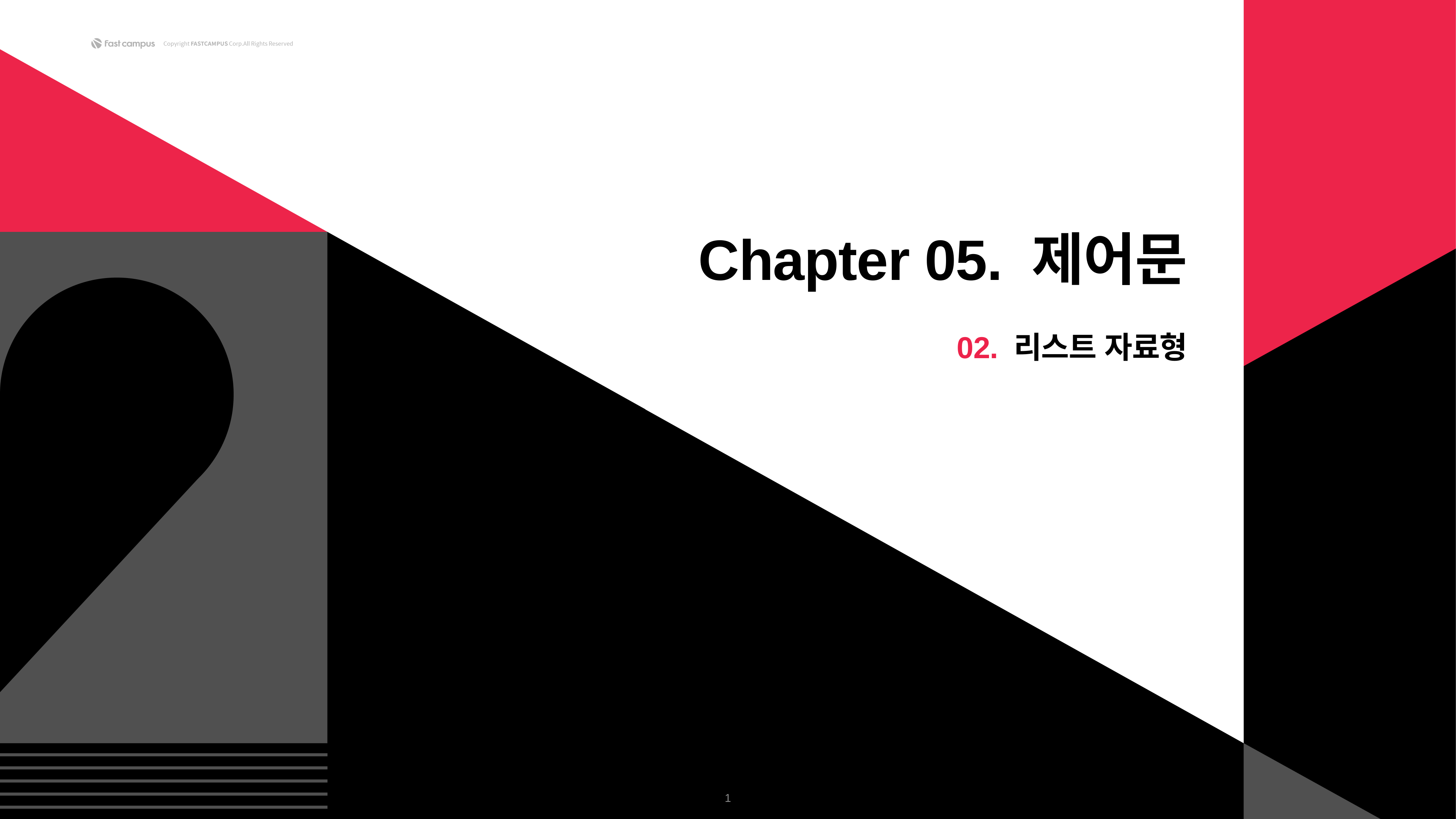

Chapter 05. 제어문

02. 리스트 자료형
1